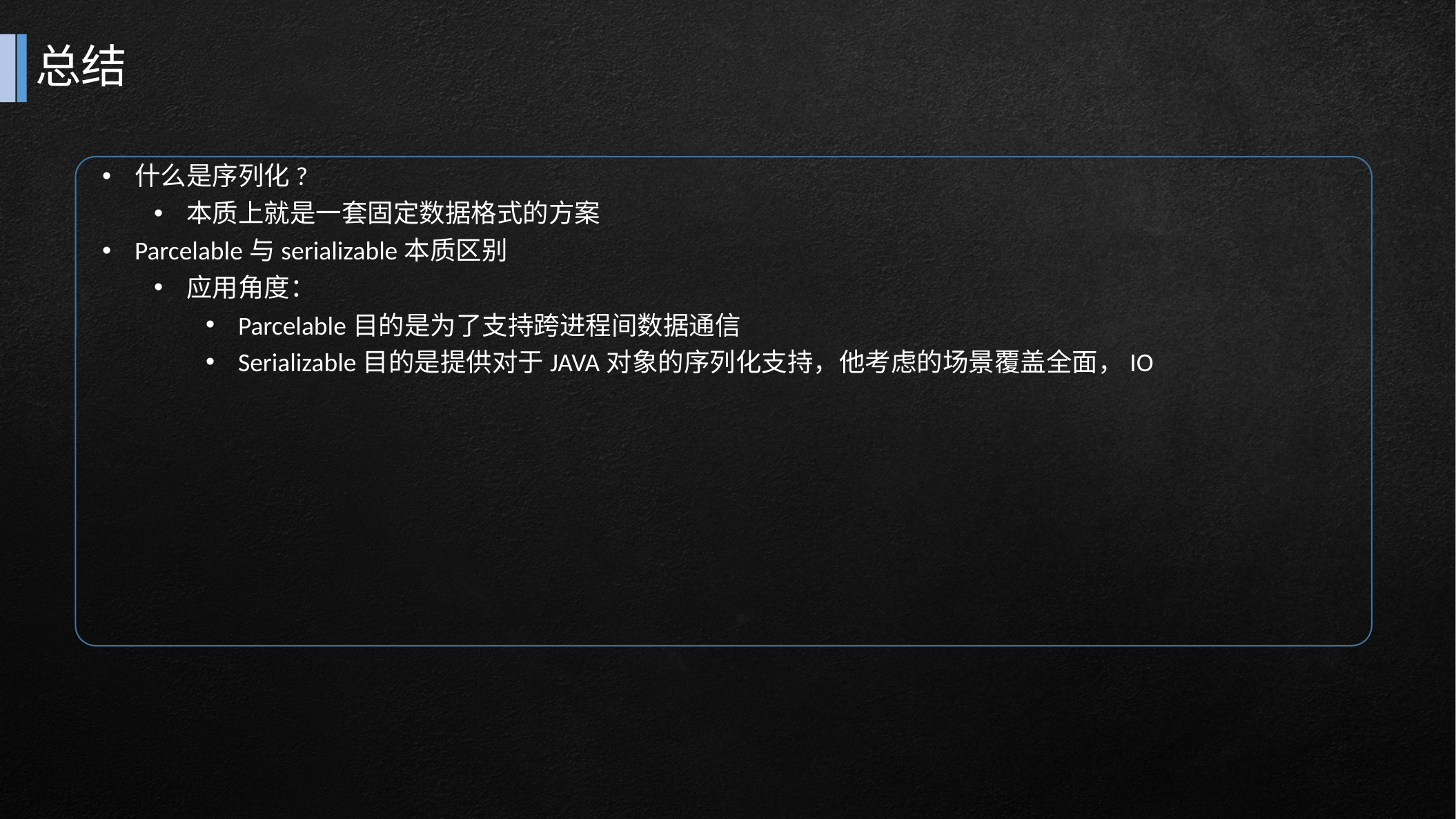

# 总结
什么是序列化?
本质上就是一套固定数据格式的方案
Parcelable与serializable本质区别
应用角度：
Parcelable目的是为了支持跨进程间数据通信
Serializable目的是提供对于JAVA对象的序列化支持，他考虑的场景覆盖全面，IO